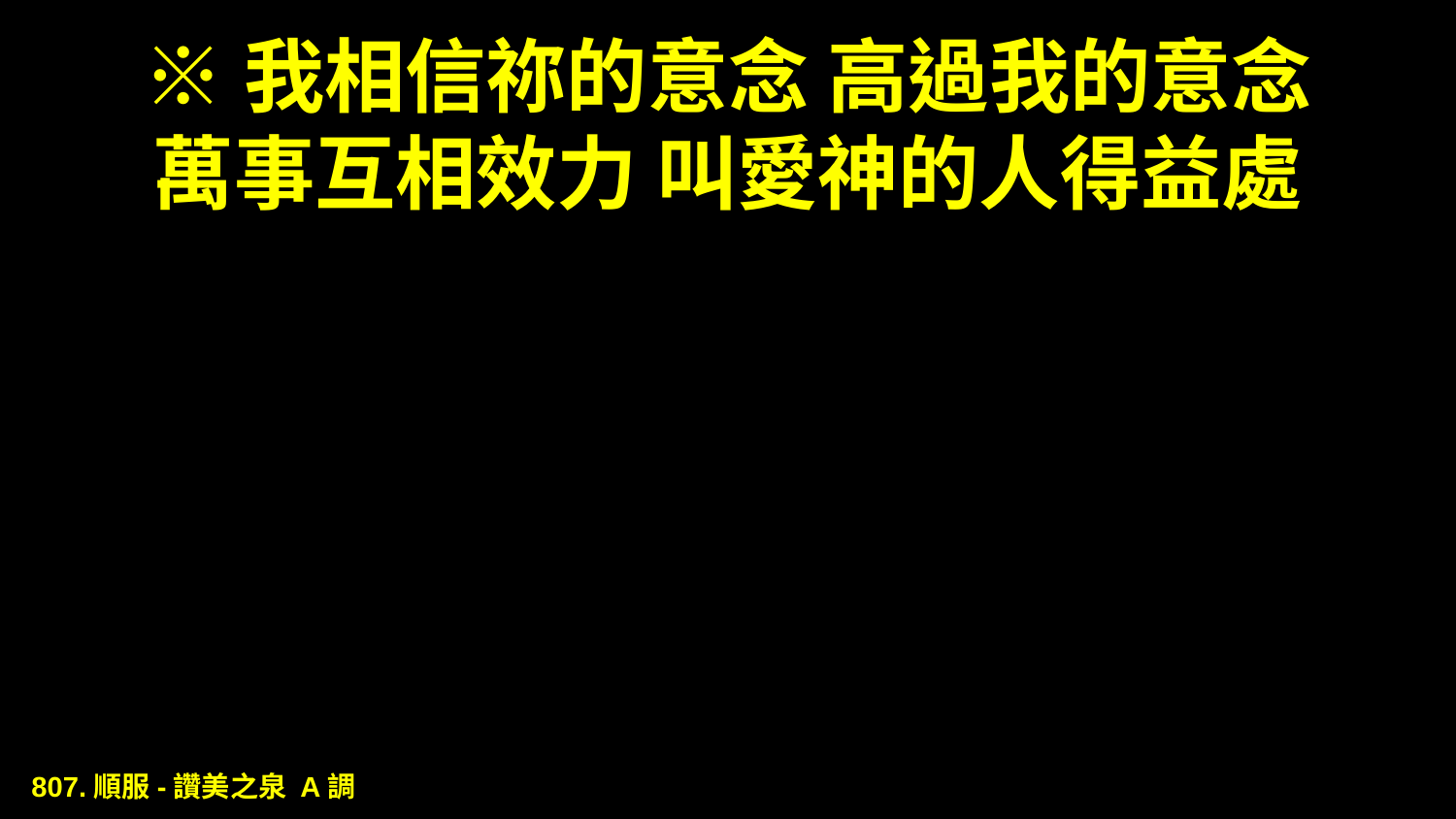

# ※我相信祢的意念 高過我的意念 萬事互相效力 叫愛神的人得益處
807.順服-讚美之泉 A調